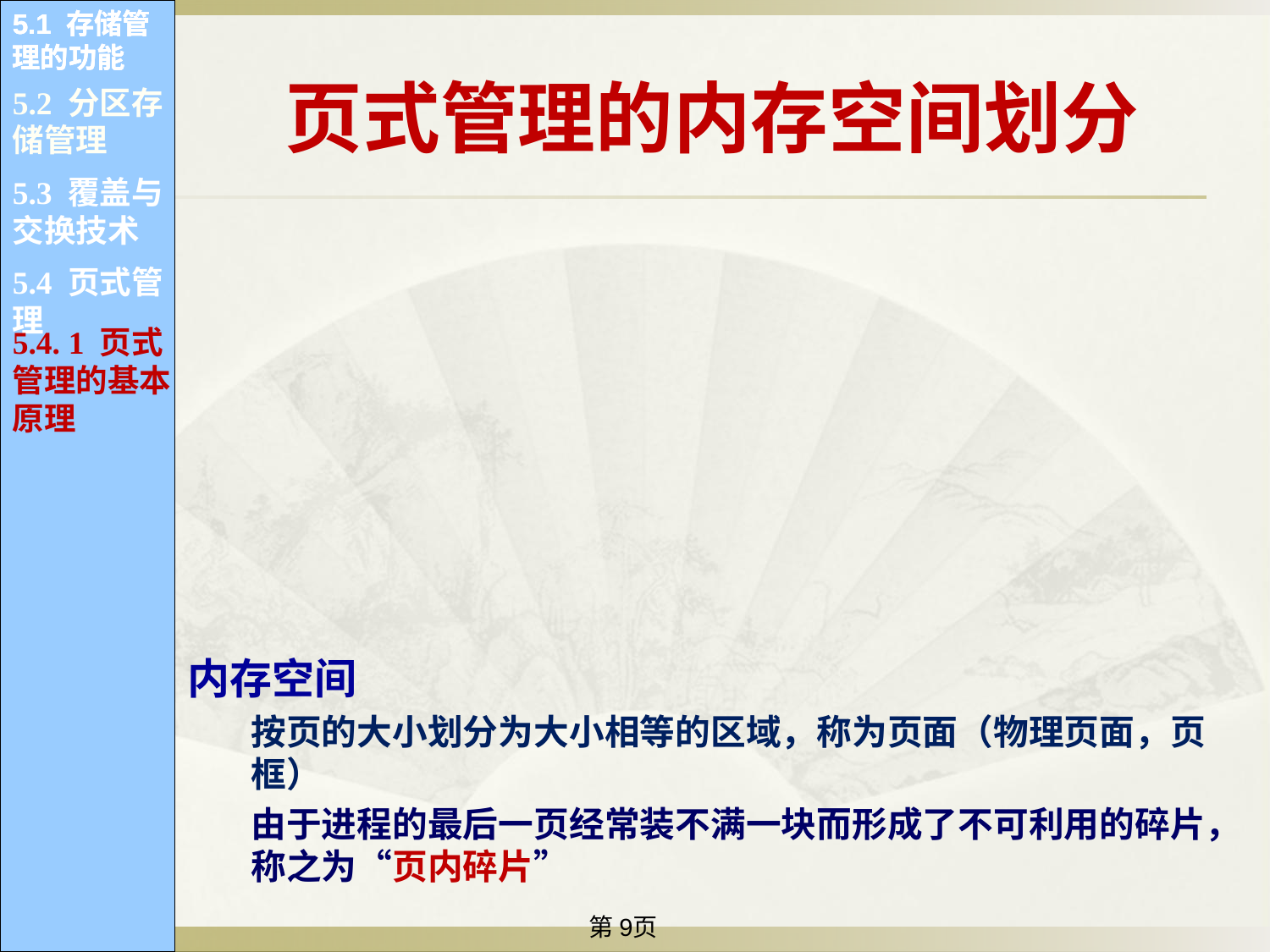

5.1 存储管理的功能

5.1 存储管理的功能
5.1 存储管理的功能
5.1 存储管理的功能

5.1 存储管理的功能

5.1 存储管理的功能
5.1 存储管理的功能
5.1 存储管理的功能

5.1 存储管理的功能

5.1 存储管理的功能
5.1 存储管理的功能
5.1 存储管理的功能
页式管理的内存空间划分
5.2 分区存储管理
5.1.1 内存的分配和回收
5.1.2 内存空间的共享
5.1.2 内存空间的共享
5.3 覆盖与交换技术
内存空间
按页的大小划分为大小相等的区域，称为页面（物理页面，页框）
由于进程的最后一页经常装不满一块而形成了不可利用的碎片，称之为“页内碎片”

5.1.3 存储保护
5.1.3 存储保护
5.4 页式管理
5.4. 1 页式管理的基本原理
5.1.4 内存空间的扩充